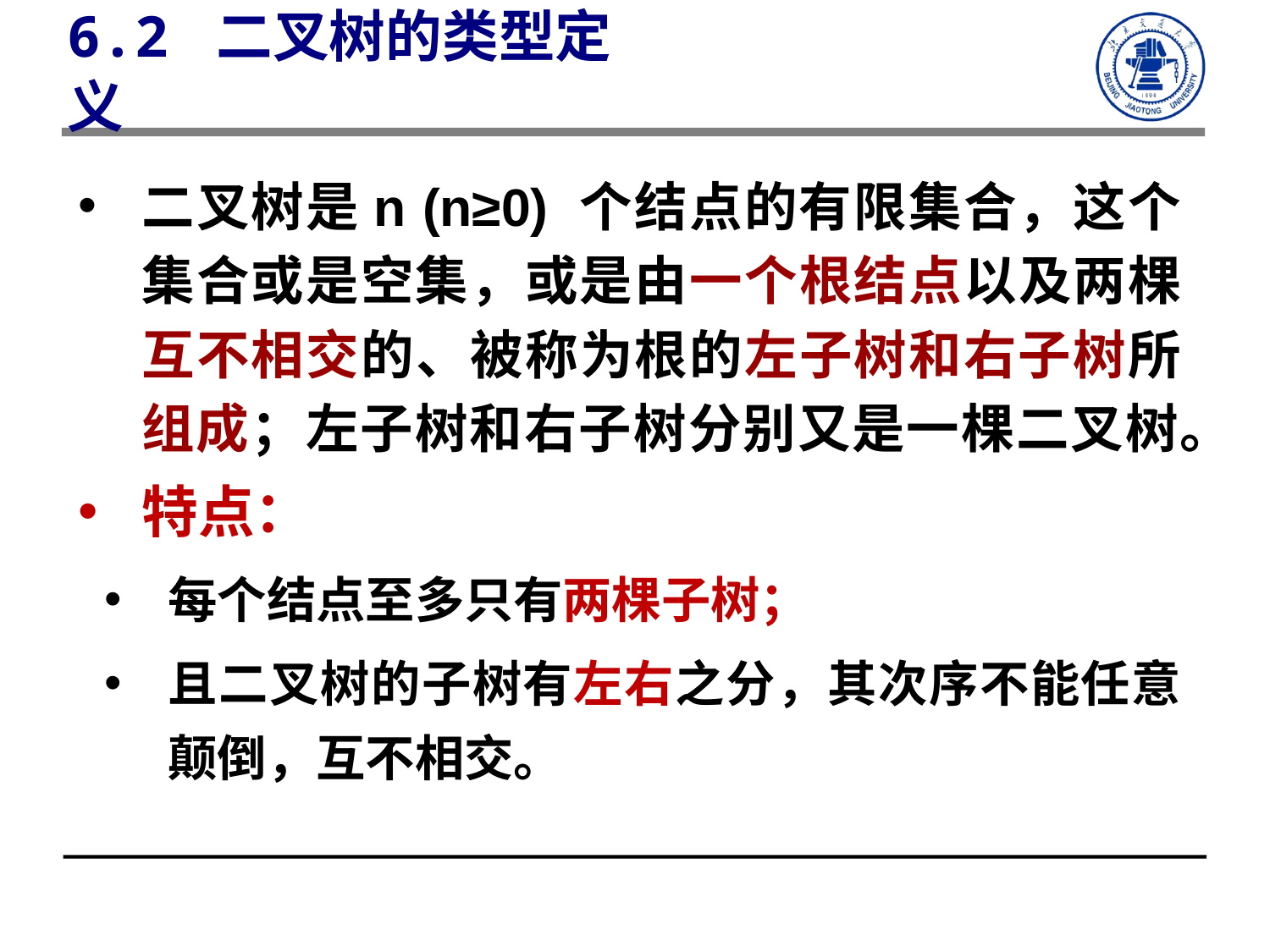

6.2 二叉树的类型定义
二叉树是n (n≥0) 个结点的有限集合，这个集合或是空集，或是由一个根结点以及两棵互不相交的、被称为根的左子树和右子树所组成；左子树和右子树分别又是一棵二叉树。
特点：
每个结点至多只有两棵子树；
且二叉树的子树有左右之分，其次序不能任意颠倒，互不相交。